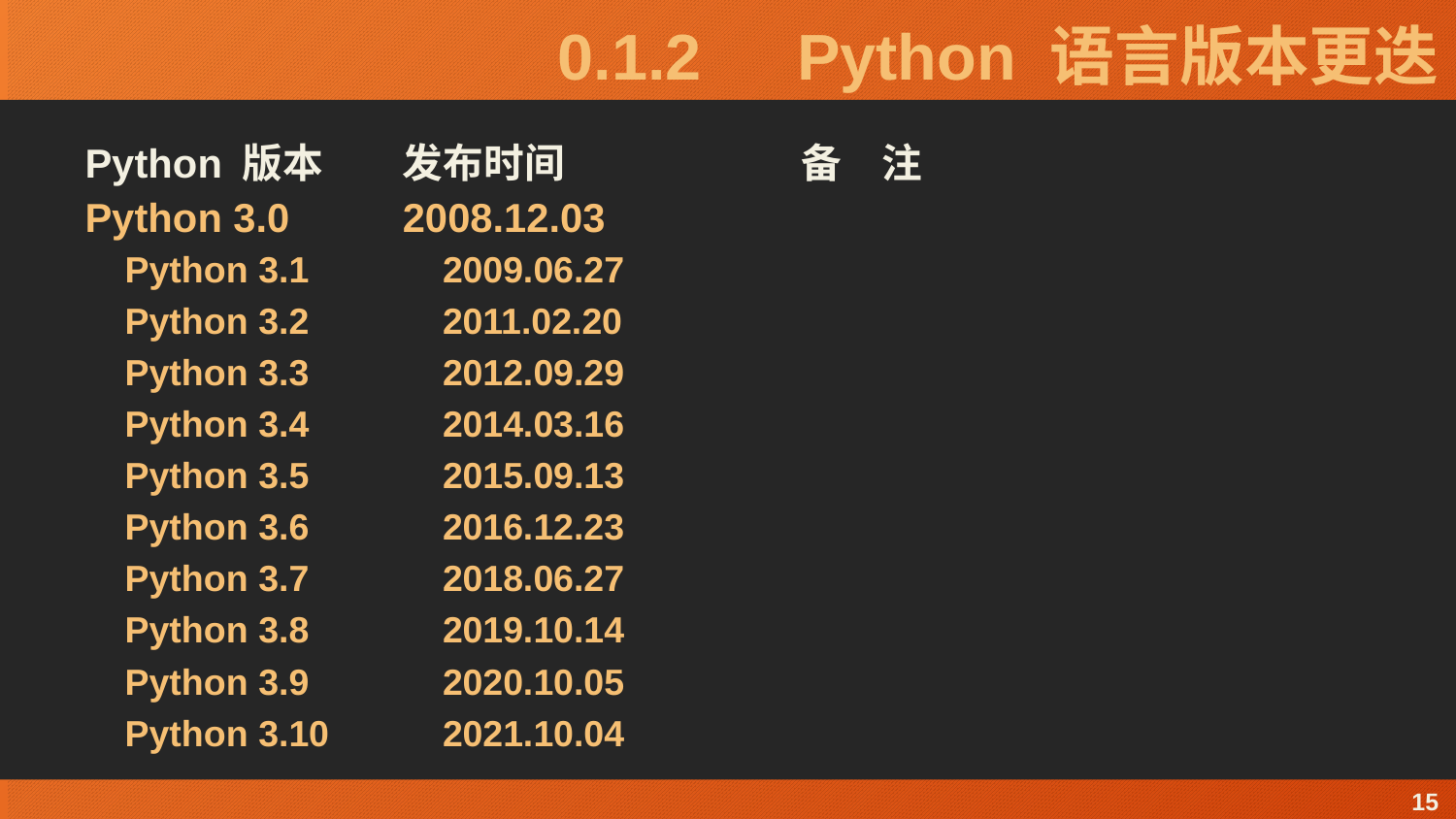

# 0.1.2　Python 语言版本更迭
| Python 版本 | 发布时间 | 备　注 |
| --- | --- | --- |
| Python 3.0 | 2008.12.03 |  |
| Python 3.1 | 2009.06.27 |  |
| Python 3.2 | 2011.02.20 |  |
| Python 3.3 | 2012.09.29 |  |
| Python 3.4 | 2014.03.16 |  |
| Python 3.5 | 2015.09.13 |  |
| Python 3.6 | 2016.12.23 |  |
| Python 3.7 | 2018.06.27 |  |
| Python 3.8 | 2019.10.14 |  |
| Python 3.9 | 2020.10.05 |  |
| Python 3.10 | 2021.10.04 |  |
15